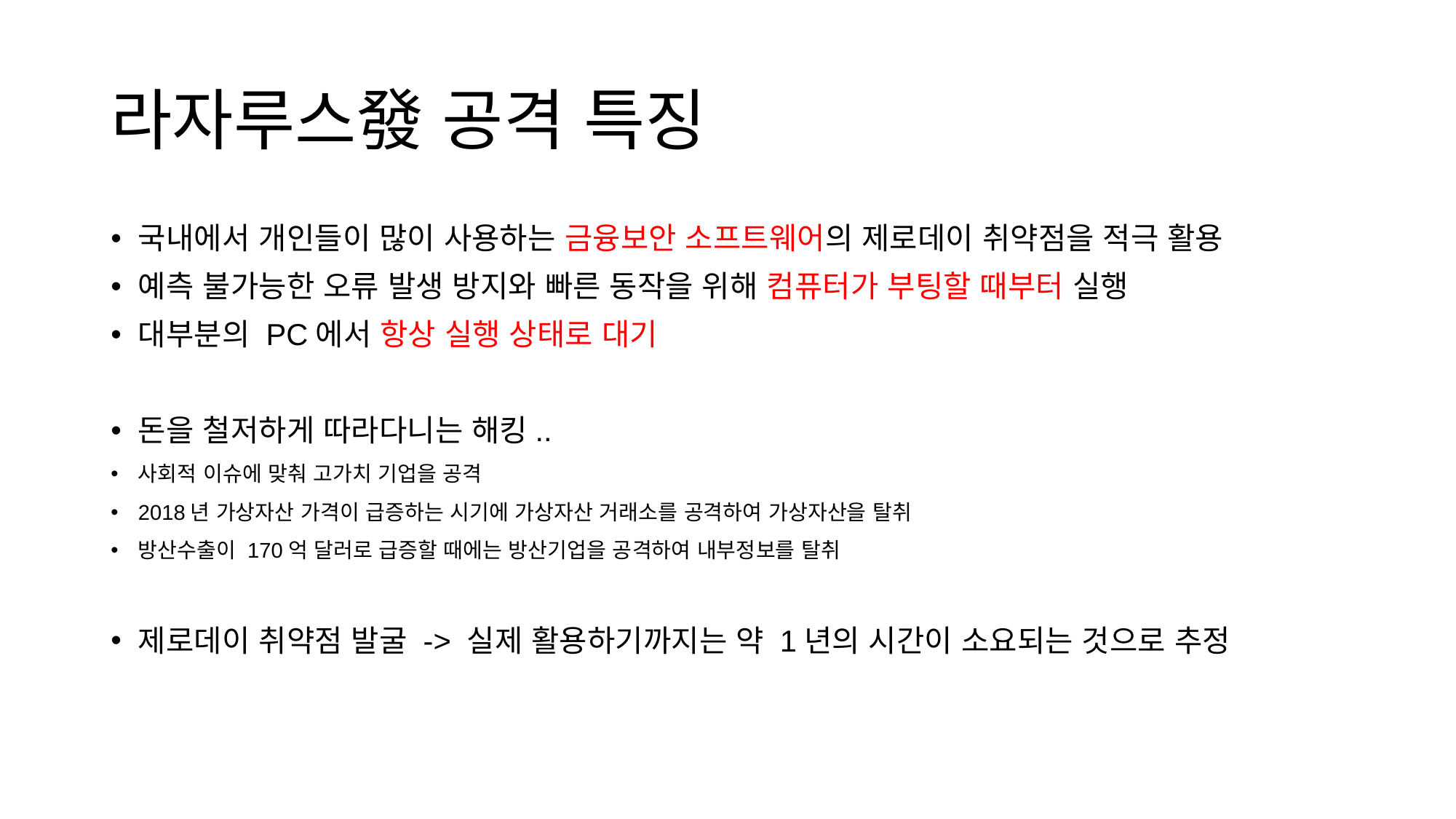

# 라자루스發 공격 특징
국내에서 개인들이 많이 사용하는 금융보안 소프트웨어의 제로데이 취약점을 적극 활용
예측 불가능한 오류 발생 방지와 빠른 동작을 위해 컴퓨터가 부팅할 때부터 실행
대부분의 PC에서 항상 실행 상태로 대기

돈을 철저하게 따라다니는 해킹..
사회적 이슈에 맞춰 고가치 기업을 공격
2018년 가상자산 가격이 급증하는 시기에 가상자산 거래소를 공격하여 가상자산을 탈취
방산수출이 170억 달러로 급증할 때에는 방산기업을 공격하여 내부정보를 탈취

제로데이 취약점 발굴 -> 실제 활용하기까지는 약 1년의 시간이 소요되는 것으로 추정